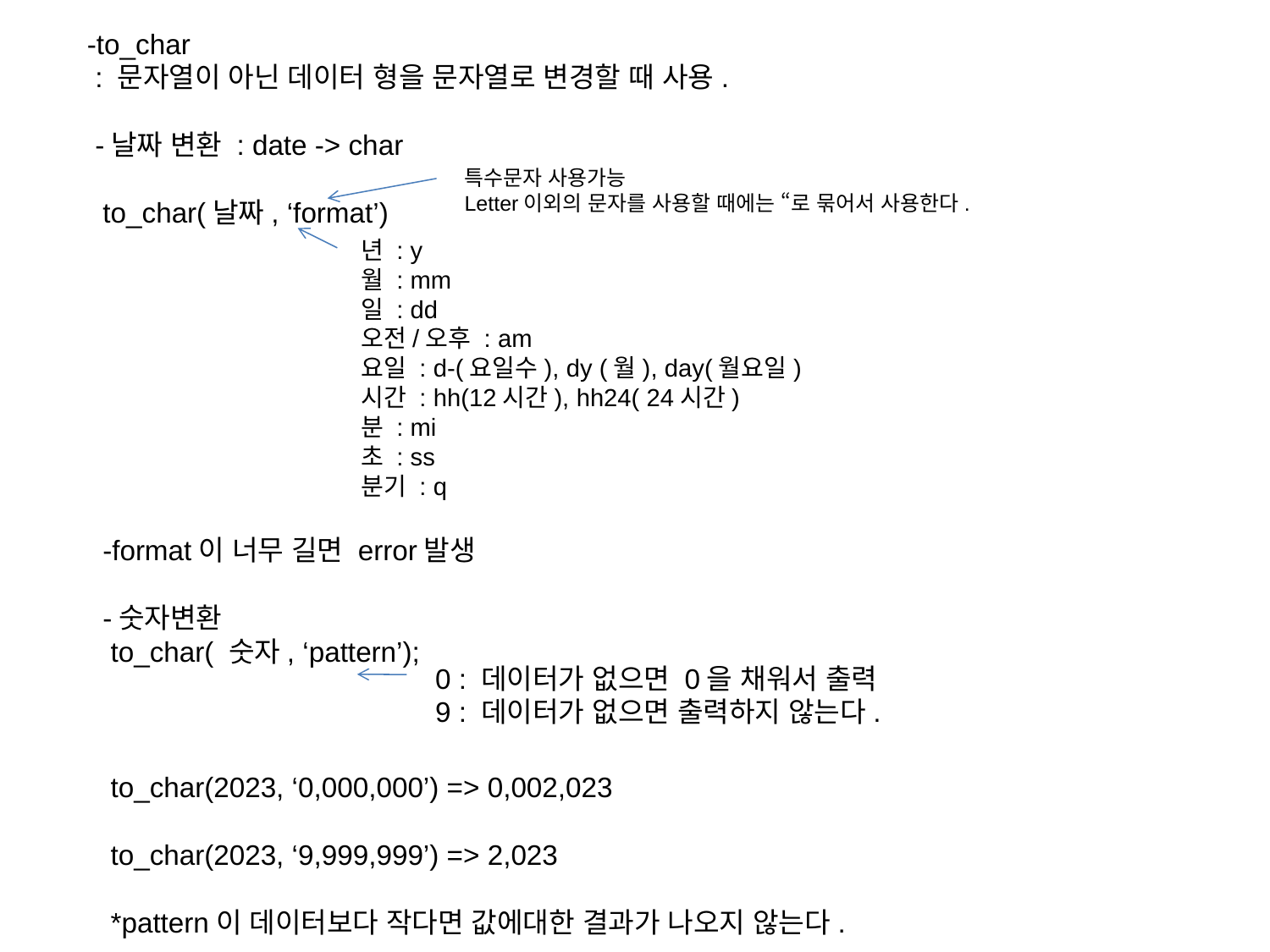

-to_char
 : 문자열이 아닌 데이터 형을 문자열로 변경할 때 사용.

 -날짜 변환 : date -> char

  to_char(날짜, ‘format’)

  -format이 너무 길면 error발생

  -숫자변환
   to_char( 숫자, ‘pattern’);

   to_char(2023, ‘0,000,000’) => 0,002,023

   to_char(2023, ‘9,999,999’) => 2,023

   *pattern이 데이터보다 작다면 값에대한 결과가 나오지 않는다.
특수문자 사용가능
Letter이외의 문자를 사용할 때에는 “로 묶어서 사용한다.
년 : y
월 : mm
일 : dd
오전/오후 : am
요일 : d-(요일수), dy (월), day(월요일)
시간 : hh(12시간), hh24( 24시간)
분 : mi
초 : ss
분기 : q
0 : 데이터가 없으면 0을 채워서 출력
9 : 데이터가 없으면 출력하지 않는다.